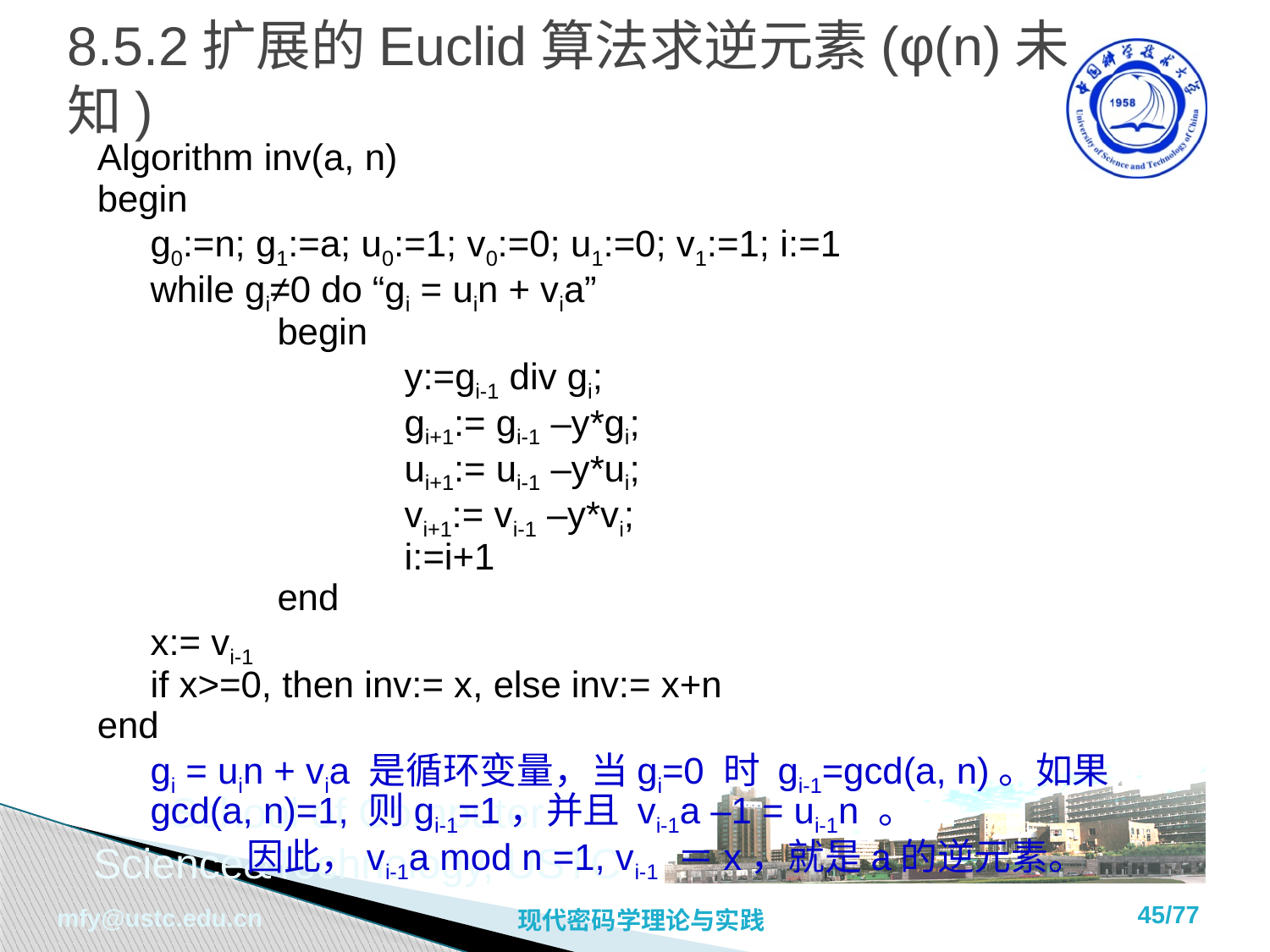

# 8.5.2扩展的Euclid算法求逆元素(φ(n)未知)
Algorithm inv(a, n)
begin
	g0:=n; g1:=a; u0:=1; v0:=0; u1:=0; v1:=1; i:=1
	while gi≠0 do “gi = uin + via”
		begin
			y:=gi-1 div gi;
			gi+1:= gi-1 –y*gi;
			ui+1:= ui-1 –y*ui;
			vi+1:= vi-1 –y*vi;
			i:=i+1
		end
	x:= vi-1
	if x>=0, then inv:= x, else inv:= x+n
end
	gi = uin + via 是循环变量，当gi=0 时 gi-1=gcd(a, n)。如果gcd(a, n)=1, 则gi-1=1，并且 vi-1a –1 = ui-1n 。
                 因此，vi-1a mod n =1, vi-1 ＝x，就是a的逆元素。